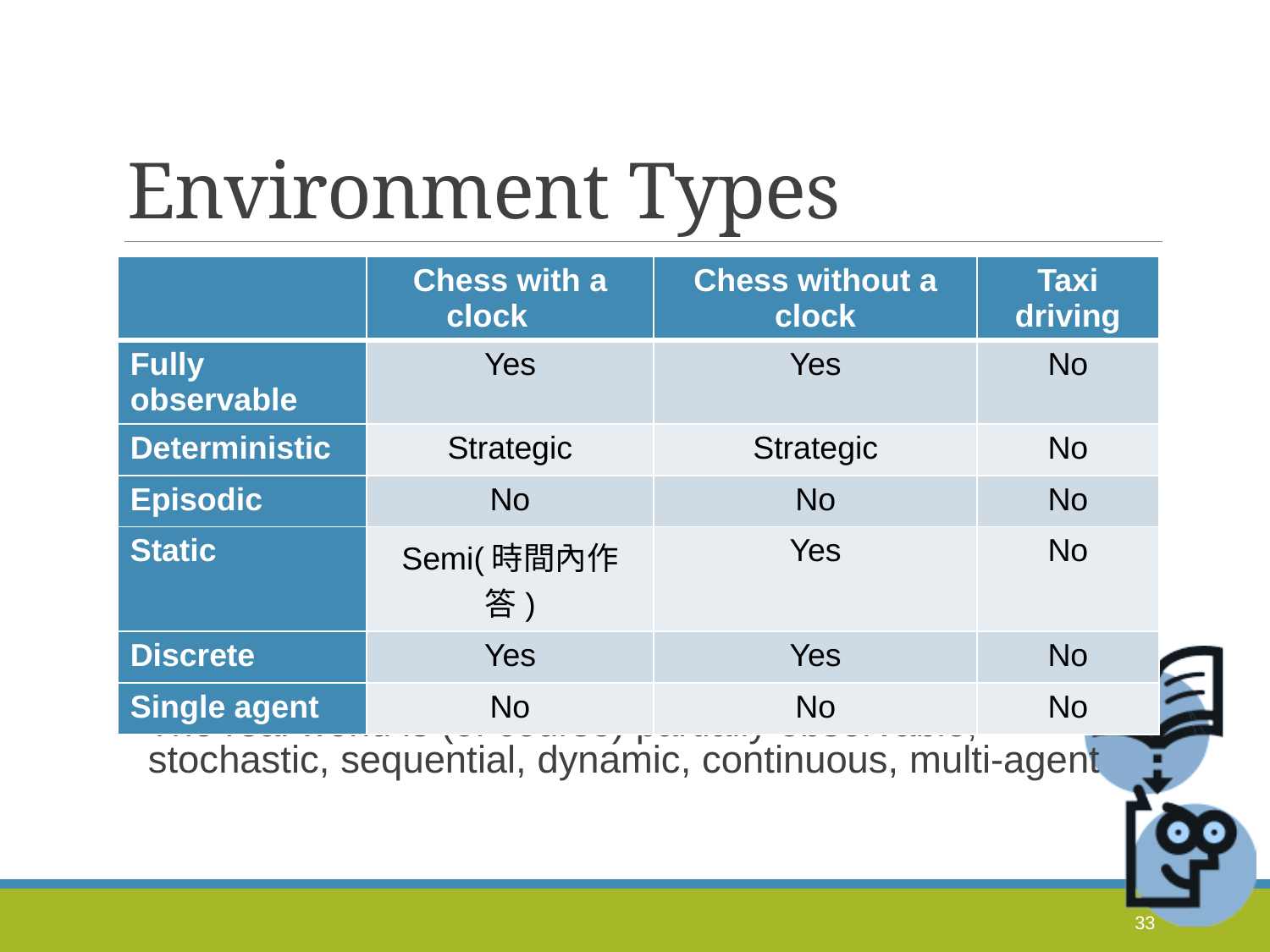

# Environment Types

The environment type largely determines the agent design
The real world is (of course) partially observable, stochastic, sequential, dynamic, continuous, multi-agent

|  | Chess with a clock | Chess without a clock | Taxi driving |
| --- | --- | --- | --- |
| Fully observable | Yes | Yes | No |
| Deterministic | Strategic | Strategic | No |
| Episodic | No | No | No |
| Static | Semi(時間內作答) | Yes | No |
| Discrete | Yes | Yes | No |
| Single agent | No | No | No |
33